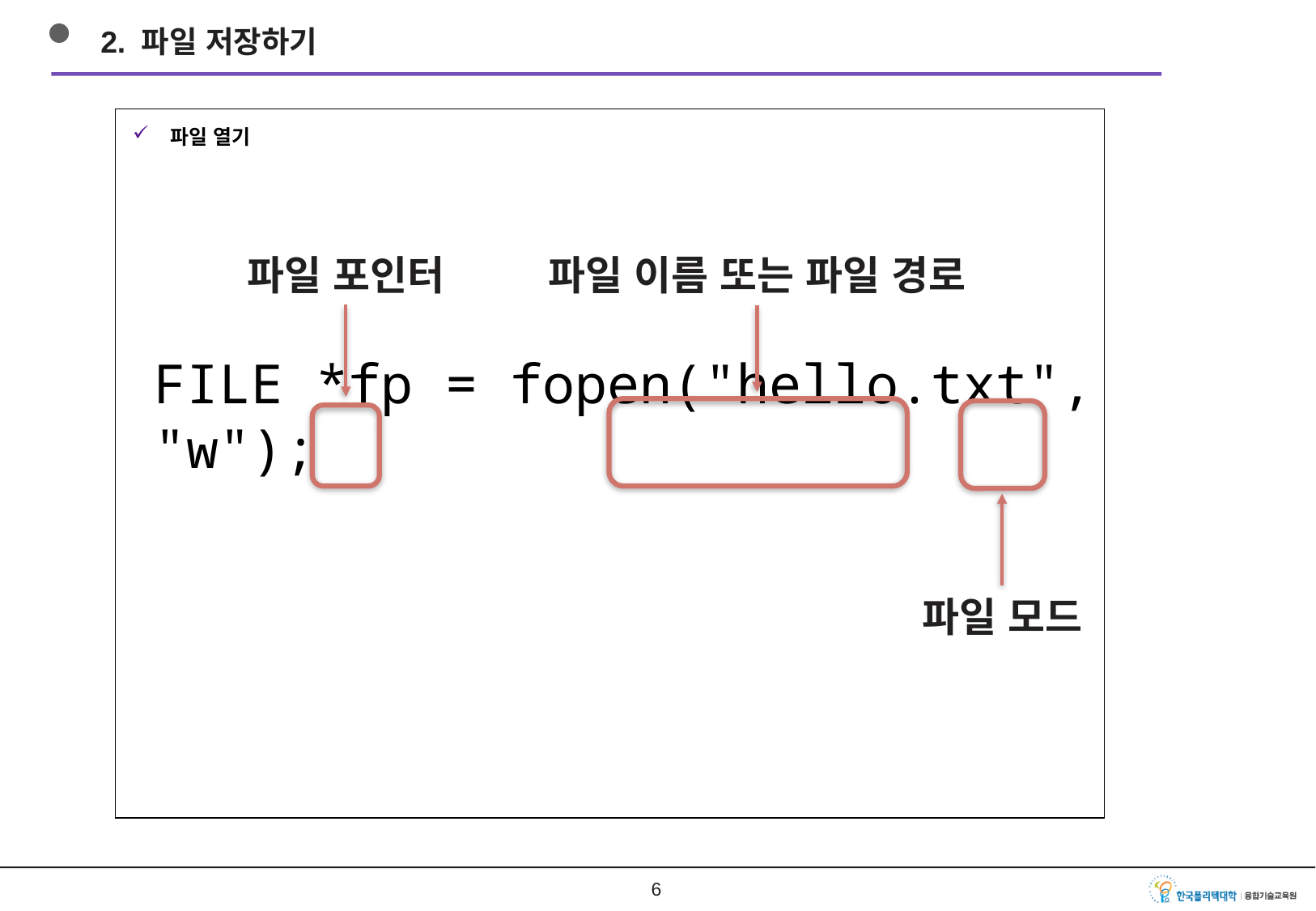

2. 파일 저장하기
파일 열기
파일 포인터
파일 이름 또는 파일 경로
FILE *fp = fopen("hello.txt", "w");

파일 모드
6